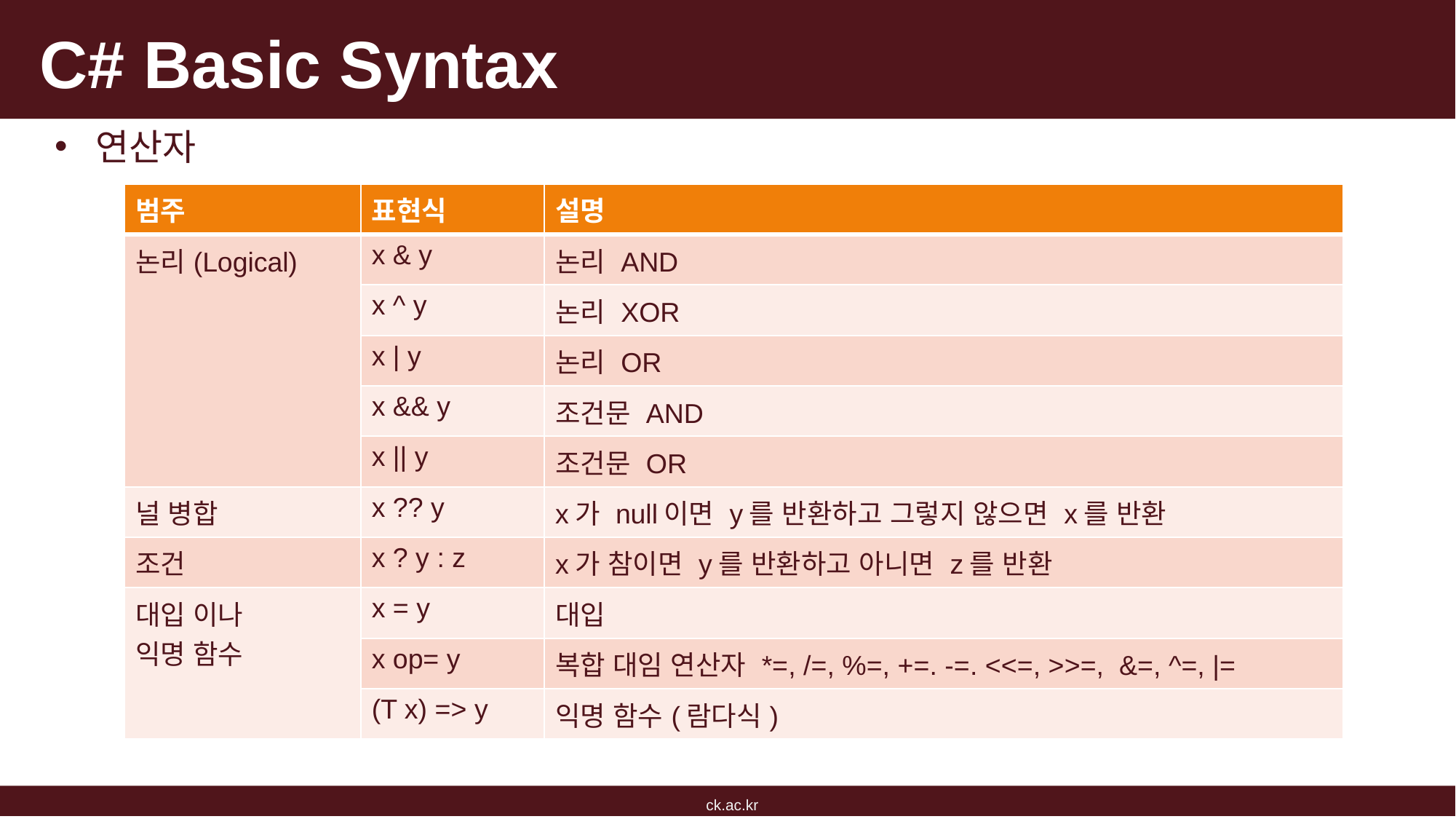

# C# Basic Syntax
연산자
| 범주 | 표현식 | 설명 |
| --- | --- | --- |
| 논리(Logical) | x & y | 논리 AND |
|  | x ^ y | 논리 XOR |
|  | x | y | 논리 OR |
|  | x && y | 조건문 AND |
|  | x || y | 조건문 OR |
| 널 병합 | x ?? y | x가 null이면 y를 반환하고 그렇지 않으면 x를 반환 |
| 조건 | x ? y : z | x가 참이면 y를 반환하고 아니면 z를 반환 |
| 대입 이나 익명 함수 | x = y | 대입 |
|  | x op= y | 복합 대임 연산자 \*=, /=, %=, +=. -=. <<=, >>=, &=, ^=, |= |
|  | (T x) => y | 익명 함수(람다식) |
ck.ac.kr